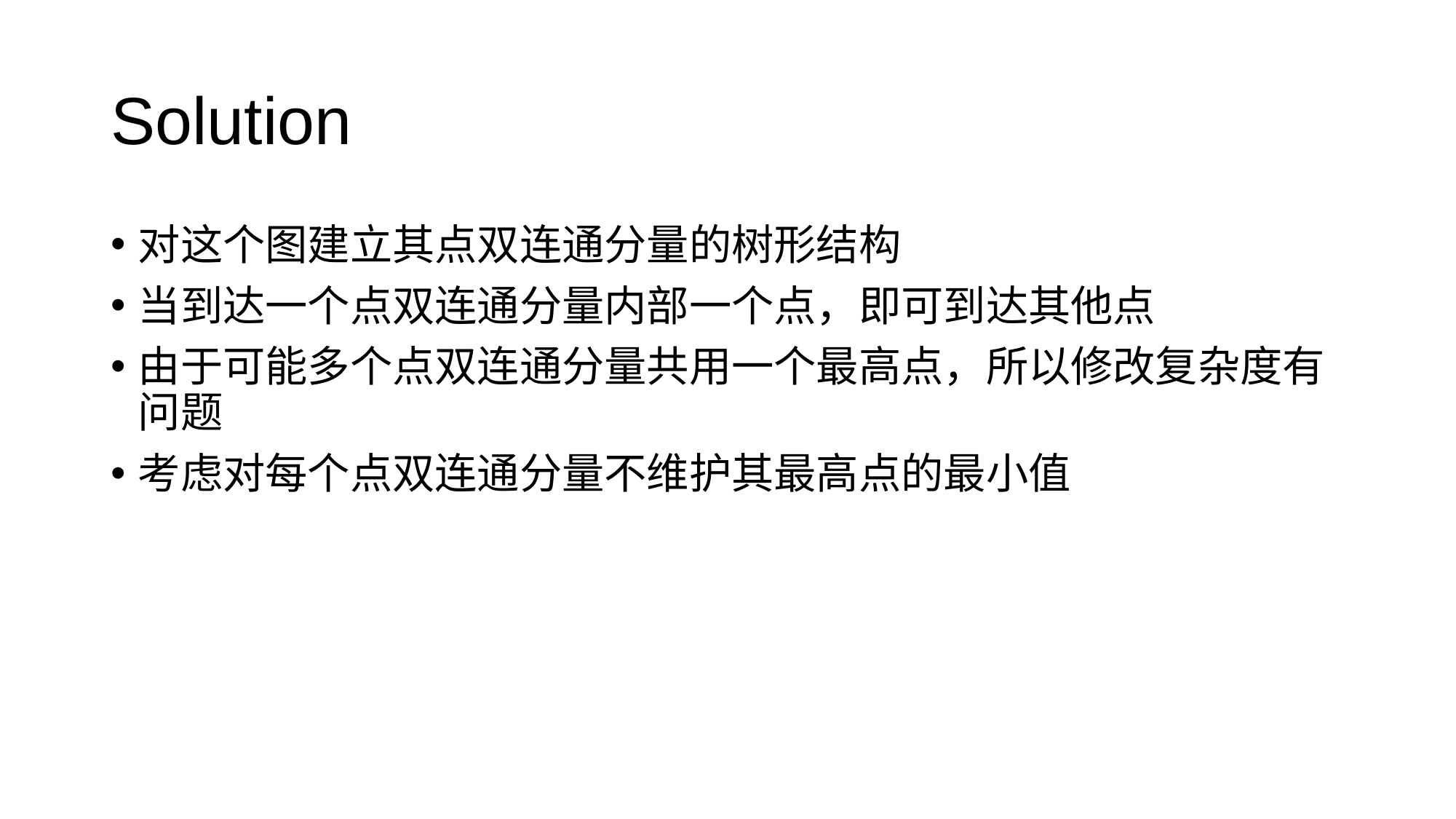

# Solution
对这个图建立其点双连通分量的树形结构
当到达一个点双连通分量内部一个点，即可到达其他点
由于可能多个点双连通分量共用一个最高点，所以修改复杂度有问题
考虑对每个点双连通分量不维护其最高点的最小值